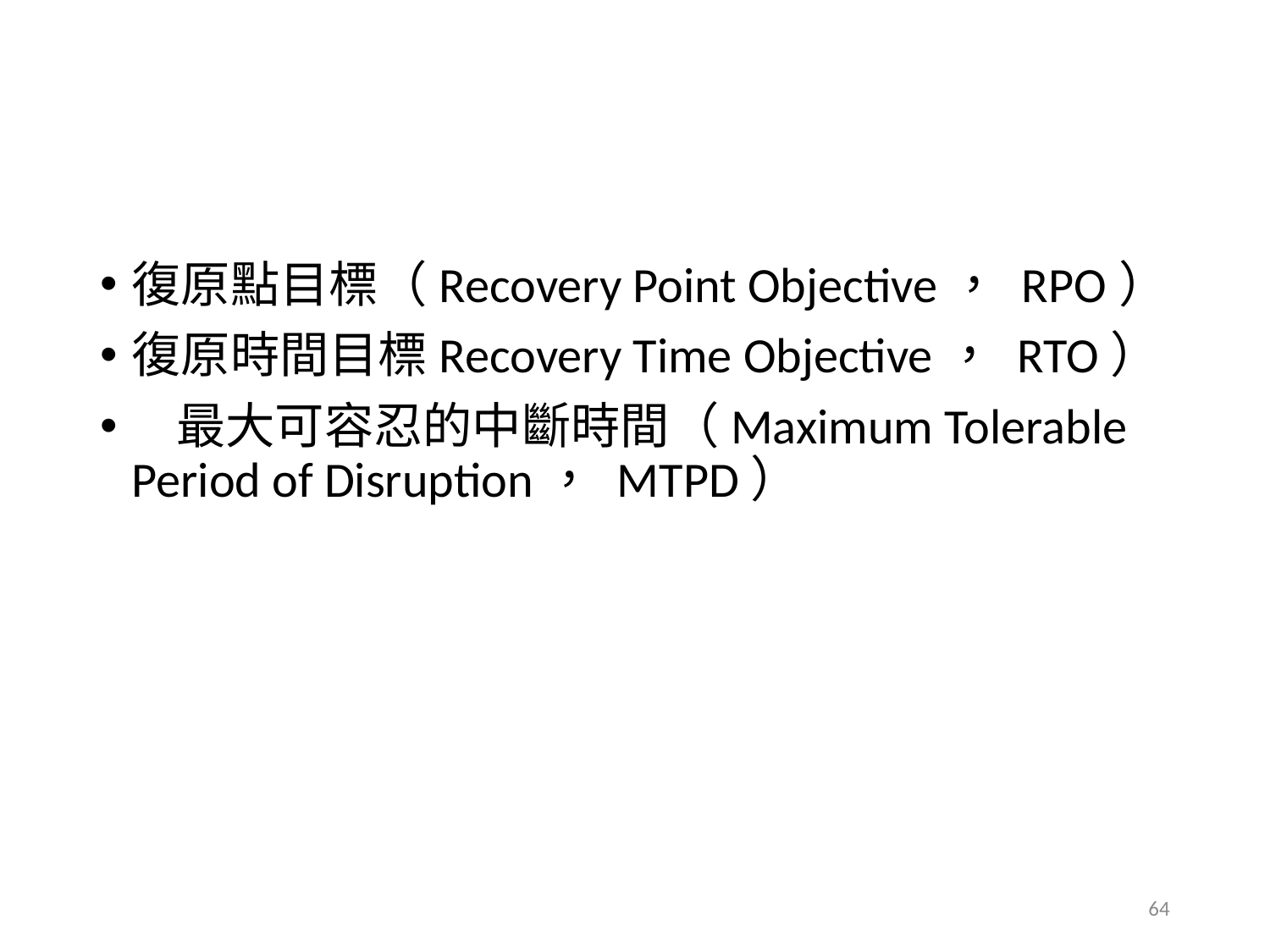

#
復原點目標（Recovery Point Objective， RPO）
復原時間目標Recovery Time Objective， RTO）
   最大可容忍的中斷時間（Maximum Tolerable Period of Disruption， MTPD）
64